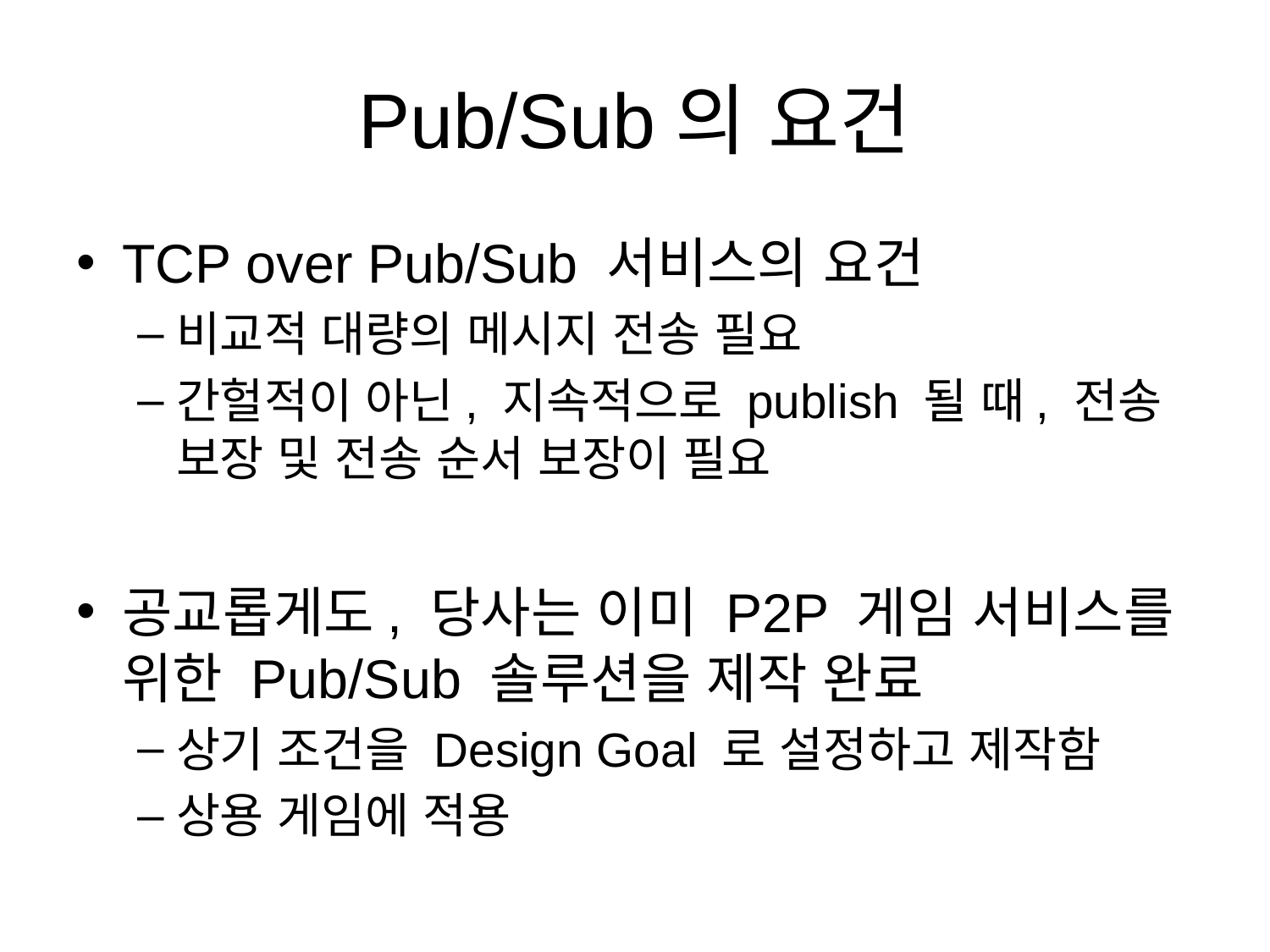

# Pub/Sub의 요건
TCP over Pub/Sub 서비스의 요건
비교적 대량의 메시지 전송 필요
간헐적이 아닌, 지속적으로 publish 될 때, 전송 보장 및 전송 순서 보장이 필요

공교롭게도, 당사는 이미 P2P 게임 서비스를 위한 Pub/Sub 솔루션을 제작 완료
상기 조건을 Design Goal 로 설정하고 제작함
상용 게임에 적용